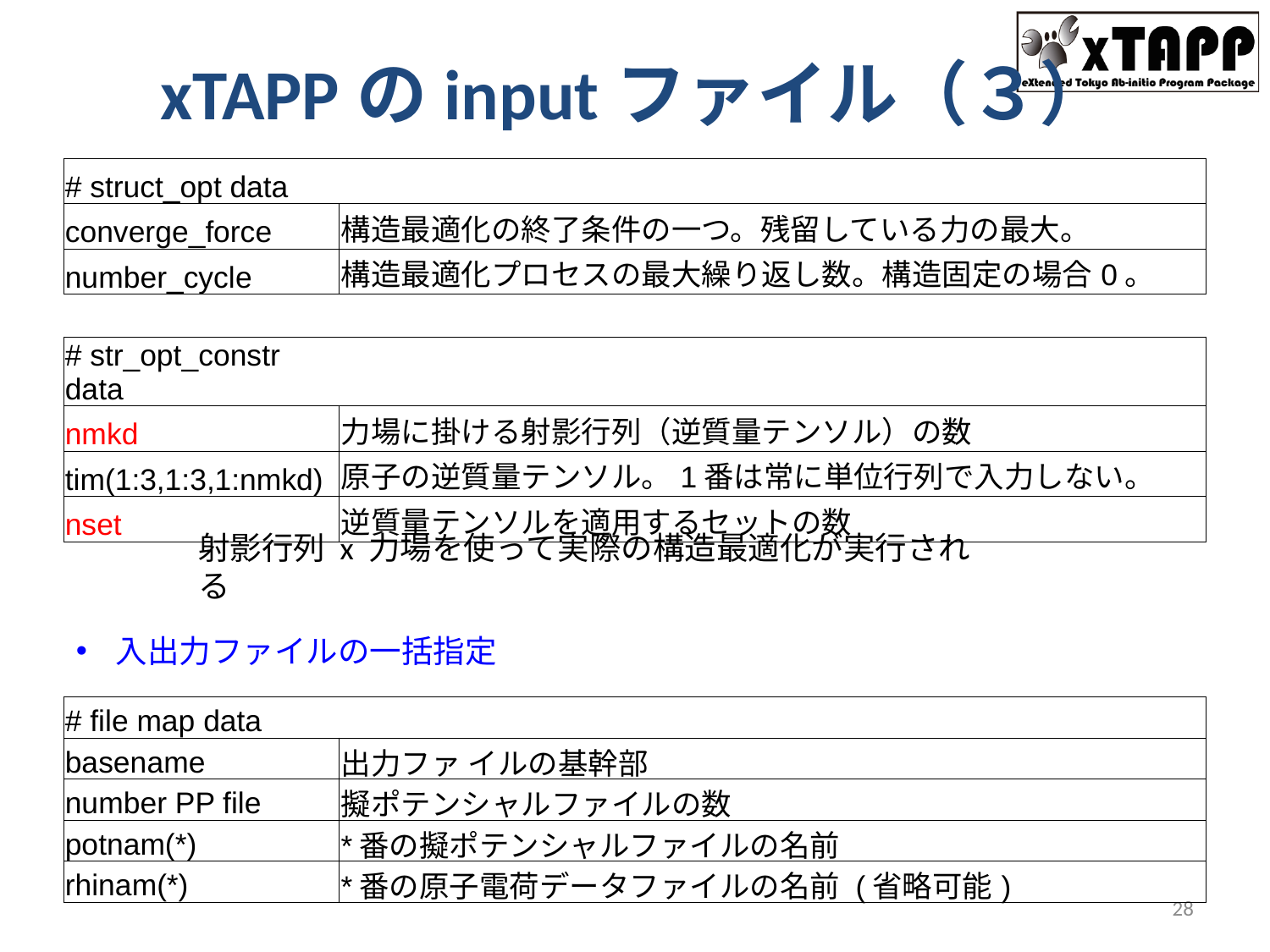

# xTAPPのinputファイル（３）
| # struct\_opt data |  |
| --- | --- |
| converge\_force | 構造最適化の終了条件の一つ。残留している力の最大。 |
| number\_cycle | 構造最適化プロセスの最大繰り返し数。構造固定の場合0。 |
| # str\_opt\_constr data |  |
| --- | --- |
| nmkd | 力場に掛ける射影行列（逆質量テンソル）の数 |
| tim(1:3,1:3,1:nmkd) | 原子の逆質量テンソル。1番は常に単位行列で入力しない。 |
| nset | 逆質量テンソルを適用するセットの数 |
射影行列 x 力場を使って実際の構造最適化が実行される
入出力ファイルの一括指定
| # file map data |  |
| --- | --- |
| basename | 出力ファ イルの基幹部 |
| number PP file | 擬ポテンシャルファイルの数 |
| potnam(\*) | \*番の擬ポテンシャルファイルの名前 |
| rhinam(\*) | \*番の原子電荷データファイルの名前 (省略可能) |
28